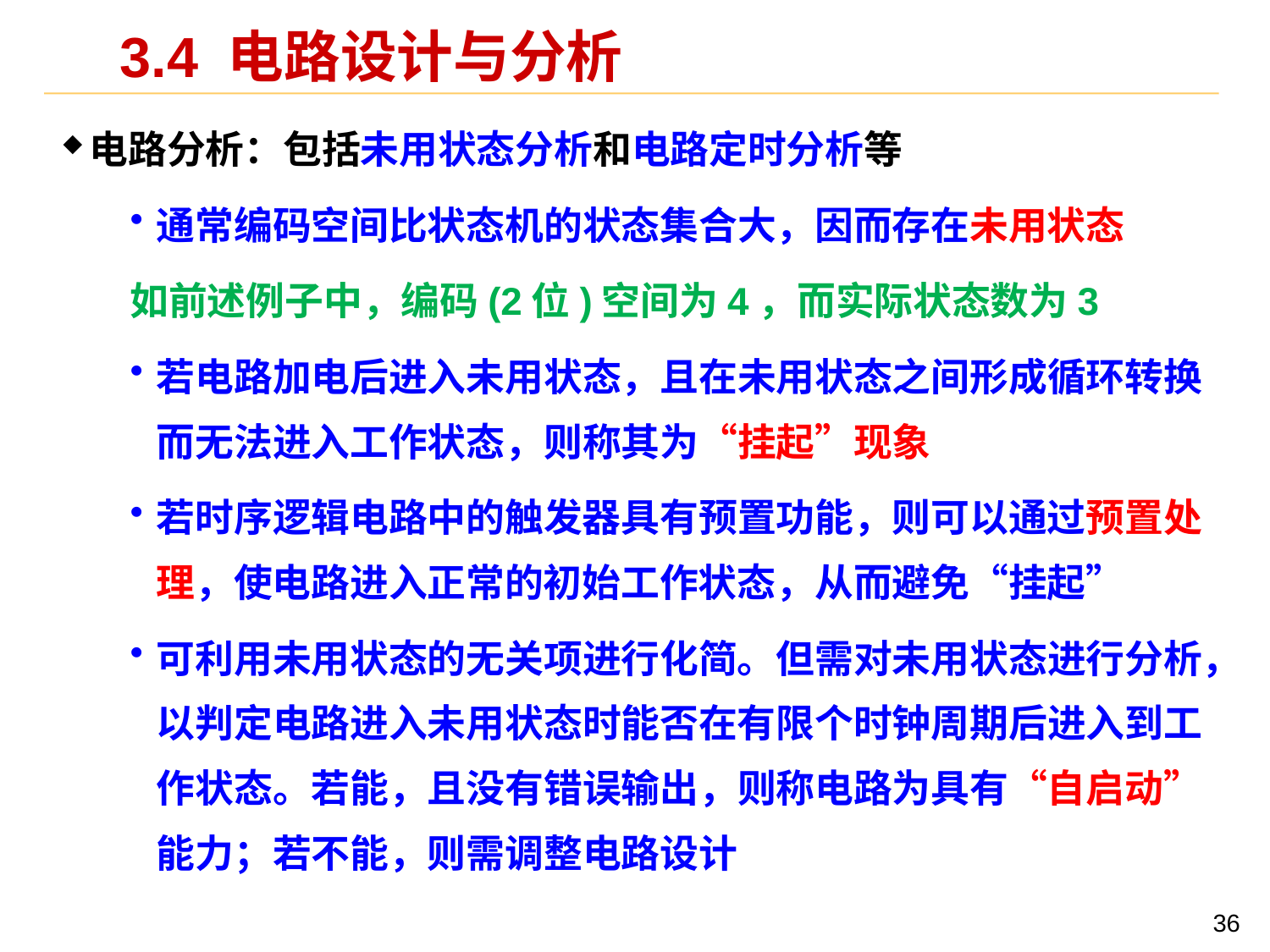

# 3.4 电路设计与分析
电路分析：包括未用状态分析和电路定时分析等
通常编码空间比状态机的状态集合大，因而存在未用状态
如前述例子中，编码(2位)空间为4，而实际状态数为3
若电路加电后进入未用状态，且在未用状态之间形成循环转换而无法进入工作状态，则称其为“挂起”现象
若时序逻辑电路中的触发器具有预置功能，则可以通过预置处理，使电路进入正常的初始工作状态，从而避免“挂起”
可利用未用状态的无关项进行化简。但需对未用状态进行分析，以判定电路进入未用状态时能否在有限个时钟周期后进入到工作状态。若能，且没有错误输出，则称电路为具有“自启动”能力；若不能，则需调整电路设计
36